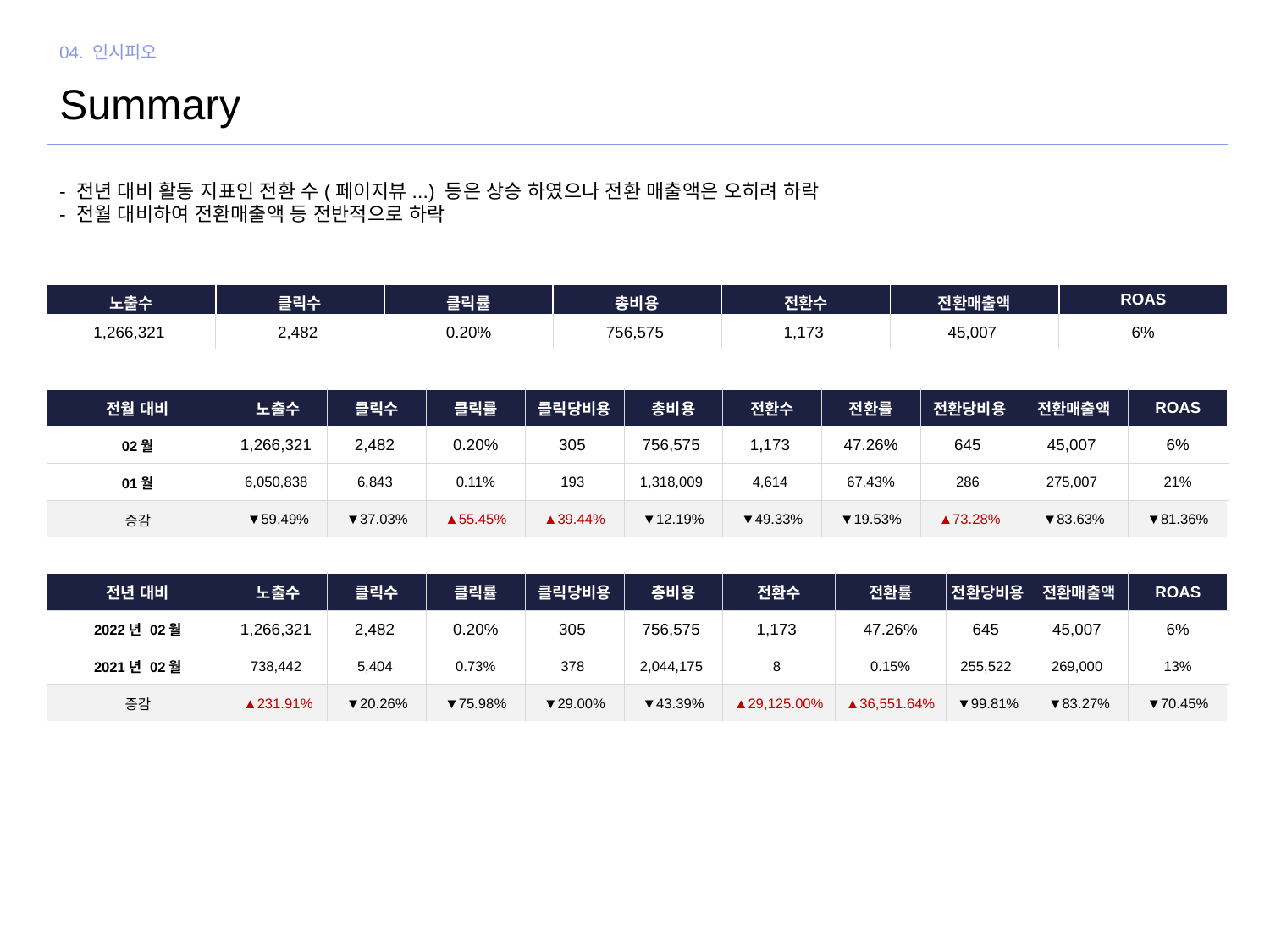

04. 인시피오
Summary

- 전년 대비 활동 지표인 전환 수(페이지뷰...) 등은 상승 하였으나 전환 매출액은 오히려 하락
- 전월 대비하여 전환매출액 등 전반적으로 하락
| 노출수 | 클릭수 | 클릭률 | 총비용 | 전환수 | 전환매출액 | ROAS |
| --- | --- | --- | --- | --- | --- | --- |
| 1,266,321 | 2,482 | 0.20% | 756,575 | 1,173 | 45,007 | 6% |
| 전월 대비 | 노출수 | 클릭수 | 클릭률 | 클릭당비용 | 총비용 | 전환수 | 전환률 | 전환당비용 | 전환매출액 | ROAS |
| --- | --- | --- | --- | --- | --- | --- | --- | --- | --- | --- |
| 02월 | 1,266,321 | 2,482 | 0.20% | 305 | 756,575 | 1,173 | 47.26% | 645 | 45,007 | 6% |
| 01월 | 6,050,838 | 6,843 | 0.11% | 193 | 1,318,009 | 4,614 | 67.43% | 286 | 275,007 | 21% |
| 증감 | ▼59.49% | ▼37.03% | ▲55.45% | ▲39.44% | ▼12.19% | ▼49.33% | ▼19.53% | ▲73.28% | ▼83.63% | ▼81.36% |
| 전년 대비 | 노출수 | 클릭수 | 클릭률 | 클릭당비용 | 총비용 | 전환수 | 전환률 | 전환당비용 | 전환매출액 | ROAS |
| --- | --- | --- | --- | --- | --- | --- | --- | --- | --- | --- |
| 2022년 02월 | 1,266,321 | 2,482 | 0.20% | 305 | 756,575 | 1,173 | 47.26% | 645 | 45,007 | 6% |
| 2021년 02월 | 738,442 | 5,404 | 0.73% | 378 | 2,044,175 | 8 | 0.15% | 255,522 | 269,000 | 13% |
| 증감 | ▲231.91% | ▼20.26% | ▼75.98% | ▼29.00% | ▼43.39% | ▲29,125.00% | ▲36,551.64% | ▼99.81% | ▼83.27% | ▼70.45% |